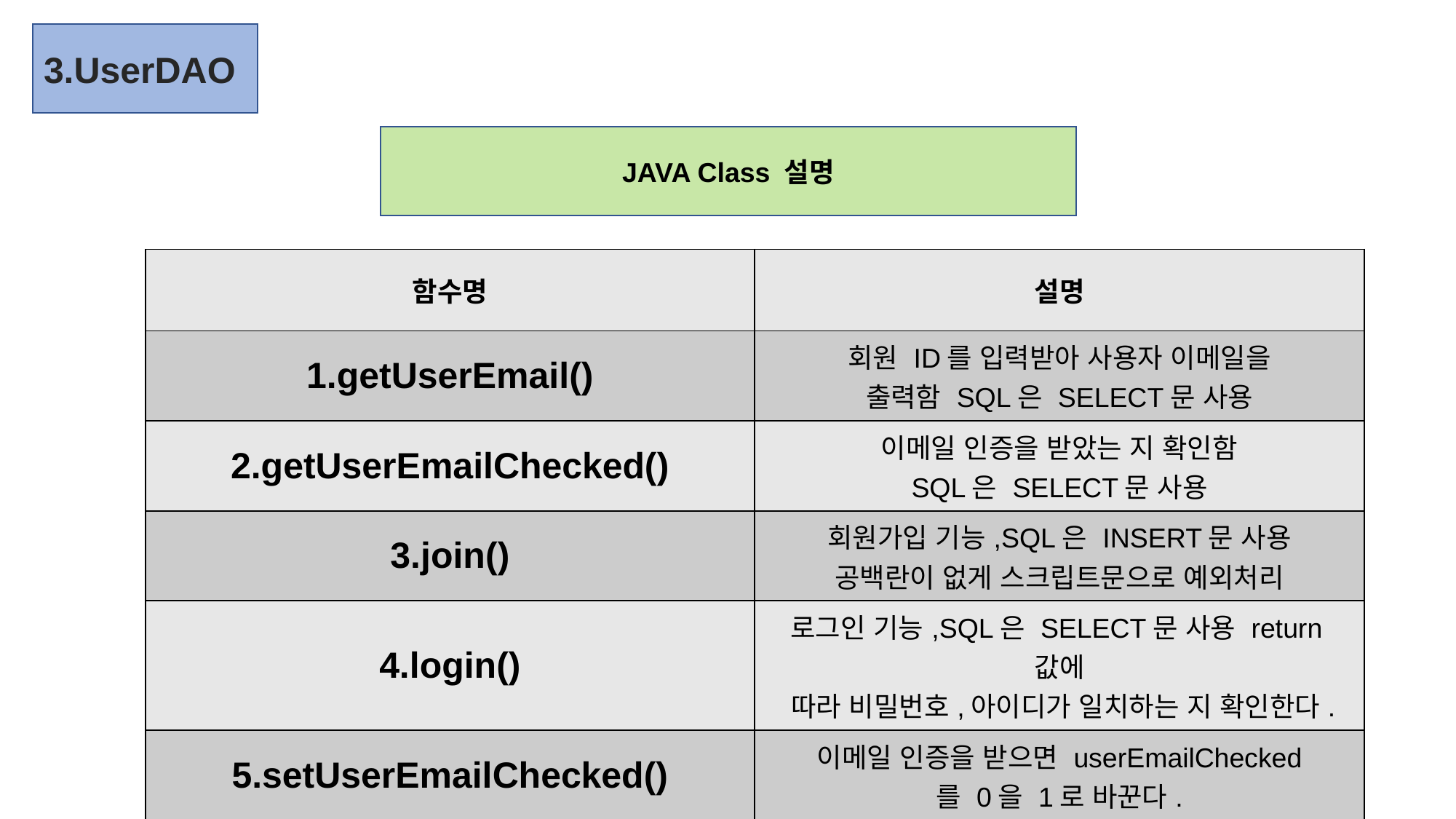

3.UserDAO
JAVA Class 설명
| 함수명 | 설명 |
| --- | --- |
| 1.getUserEmail() | 회원 ID를 입력받아 사용자 이메일을 출력함 SQL은 SELECT문 사용 |
| 2.getUserEmailChecked() | 이메일 인증을 받았는 지 확인함 SQL은 SELECT문 사용 |
| 3.join() | 회원가입 기능,SQL은 INSERT문 사용 공백란이 없게 스크립트문으로 예외처리 |
| 4.login() | 로그인 기능,SQL은 SELECT문 사용 return값에 따라 비밀번호,아이디가 일치하는 지 확인한다. |
| 5.setUserEmailChecked() | 이메일 인증을 받으면 userEmailChecked 를 0을 1로 바꾼다. |